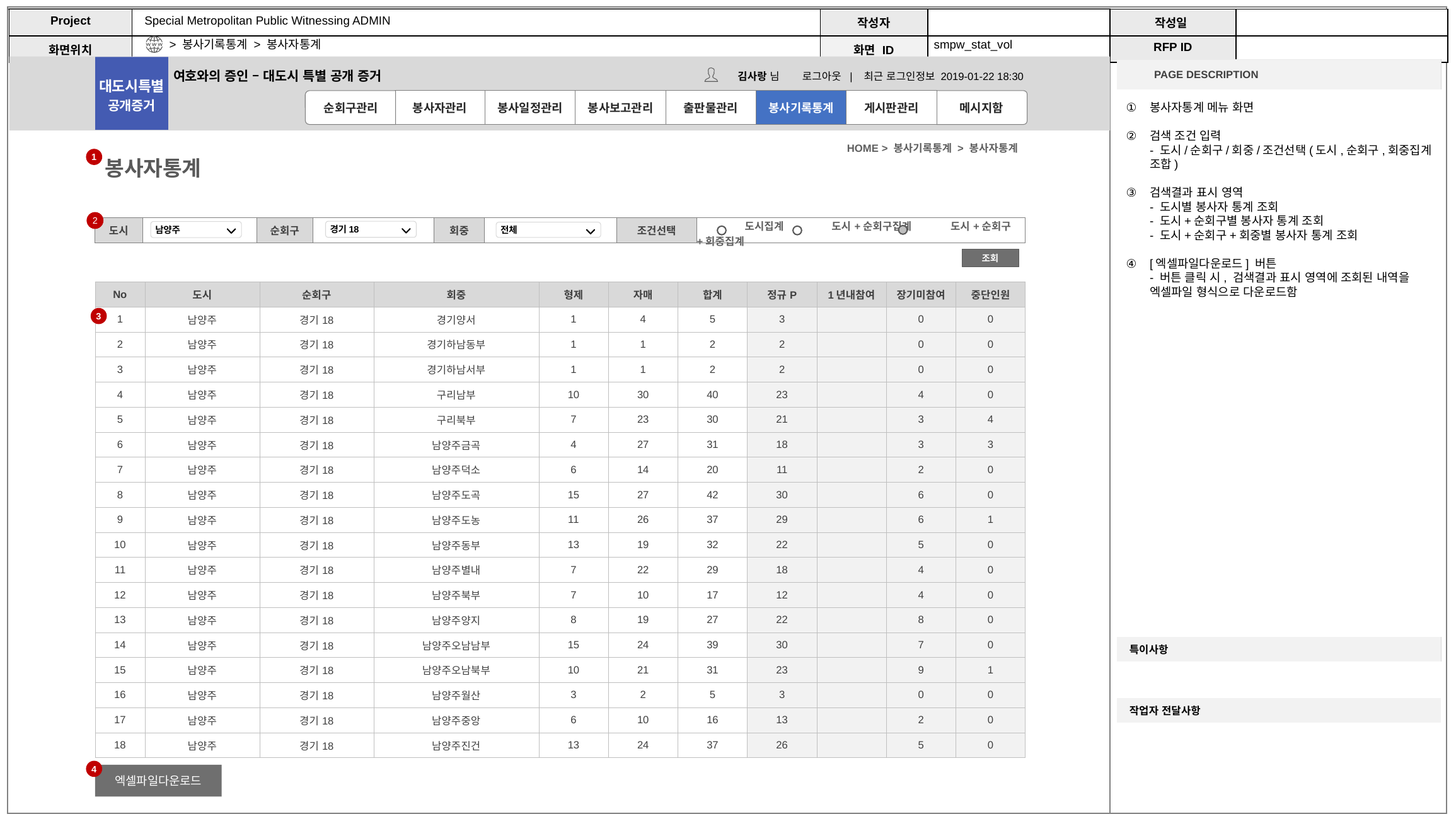

> 봉사기록통계 > 봉사자통계
smpw_stat_vol
봉사자통계 메뉴 화면
검색 조건 입력
- 도시/순회구/회중/조건선택(도시,순회구,회중집계 조합)
검색결과 표시 영역
- 도시별 봉사자 통계 조회
- 도시+순회구별 봉사자 통계 조회
- 도시+순회구+회중별 봉사자 통계 조회

[엑셀파일다운로드] 버튼
- 버튼 클릭 시, 검색결과 표시 영역에 조회된 내역을 엑셀파일 형식으로 다운로드함
HOME > 봉사기록통계 > 봉사자통계
1
봉사자통계
2
2
| 도시 |  | 순회구 |  | 회중 |  | 조건선택 | 도시집계 도시+순회구집계 도시+순회구+회중집계 |
| --- | --- | --- | --- | --- | --- | --- | --- |
경기18

남양주

전체

조회
| No | 도시 | 순회구 | 회중 | 형제 | 자매 | 합계 | 정규P | 1년내참여 | 장기미참여 | 중단인원 |
| --- | --- | --- | --- | --- | --- | --- | --- | --- | --- | --- |
| 1 | 남양주 | 경기18 | 경기양서 | 1 | 4 | 5 | 3 |  | 0 | 0 |
| 2 | 남양주 | 경기18 | 경기하남동부 | 1 | 1 | 2 | 2 |  | 0 | 0 |
| 3 | 남양주 | 경기18 | 경기하남서부 | 1 | 1 | 2 | 2 |  | 0 | 0 |
| 4 | 남양주 | 경기18 | 구리남부 | 10 | 30 | 40 | 23 |  | 4 | 0 |
| 5 | 남양주 | 경기18 | 구리북부 | 7 | 23 | 30 | 21 |  | 3 | 4 |
| 6 | 남양주 | 경기18 | 남양주금곡 | 4 | 27 | 31 | 18 |  | 3 | 3 |
| 7 | 남양주 | 경기18 | 남양주덕소 | 6 | 14 | 20 | 11 |  | 2 | 0 |
| 8 | 남양주 | 경기18 | 남양주도곡 | 15 | 27 | 42 | 30 |  | 6 | 0 |
| 9 | 남양주 | 경기18 | 남양주도농 | 11 | 26 | 37 | 29 |  | 6 | 1 |
| 10 | 남양주 | 경기18 | 남양주동부 | 13 | 19 | 32 | 22 |  | 5 | 0 |
| 11 | 남양주 | 경기18 | 남양주별내 | 7 | 22 | 29 | 18 |  | 4 | 0 |
| 12 | 남양주 | 경기18 | 남양주북부 | 7 | 10 | 17 | 12 |  | 4 | 0 |
| 13 | 남양주 | 경기18 | 남양주양지 | 8 | 19 | 27 | 22 |  | 8 | 0 |
| 14 | 남양주 | 경기18 | 남양주오남남부 | 15 | 24 | 39 | 30 |  | 7 | 0 |
| 15 | 남양주 | 경기18 | 남양주오남북부 | 10 | 21 | 31 | 23 |  | 9 | 1 |
| 16 | 남양주 | 경기18 | 남양주월산 | 3 | 2 | 5 | 3 |  | 0 | 0 |
| 17 | 남양주 | 경기18 | 남양주중앙 | 6 | 10 | 16 | 13 |  | 2 | 0 |
| 18 | 남양주 | 경기18 | 남양주진건 | 13 | 24 | 37 | 26 |  | 5 | 0 |
3
4
엑셀파일다운로드